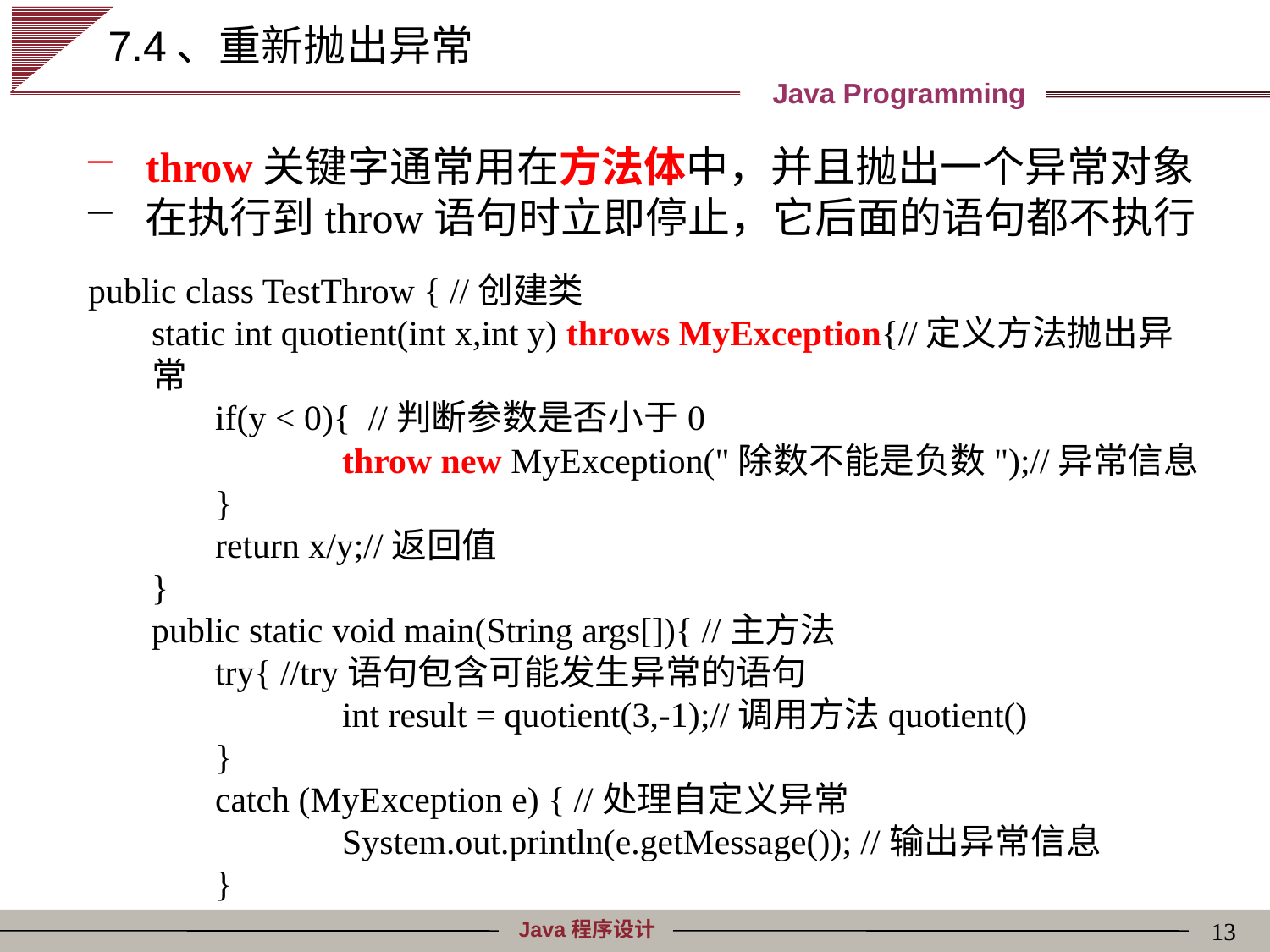

# 7.4、重新抛出异常
throw关键字通常用在方法体中，并且抛出一个异常对象
在执行到throw语句时立即停止，它后面的语句都不执行
public class TestThrow { //创建类
static int quotient(int x,int y) throws MyException{//定义方法抛出异常
if(y < 0){  //判断参数是否小于0
	throw new MyException("除数不能是负数");//异常信息
}
return x/y;//返回值
}
public static void main(String args[]){ //主方法
try{ //try语句包含可能发生异常的语句
	int result = quotient(3,-1);//调用方法quotient()
}
catch (MyException e) { //处理自定义异常
	System.out.println(e.getMessage()); //输出异常信息
}